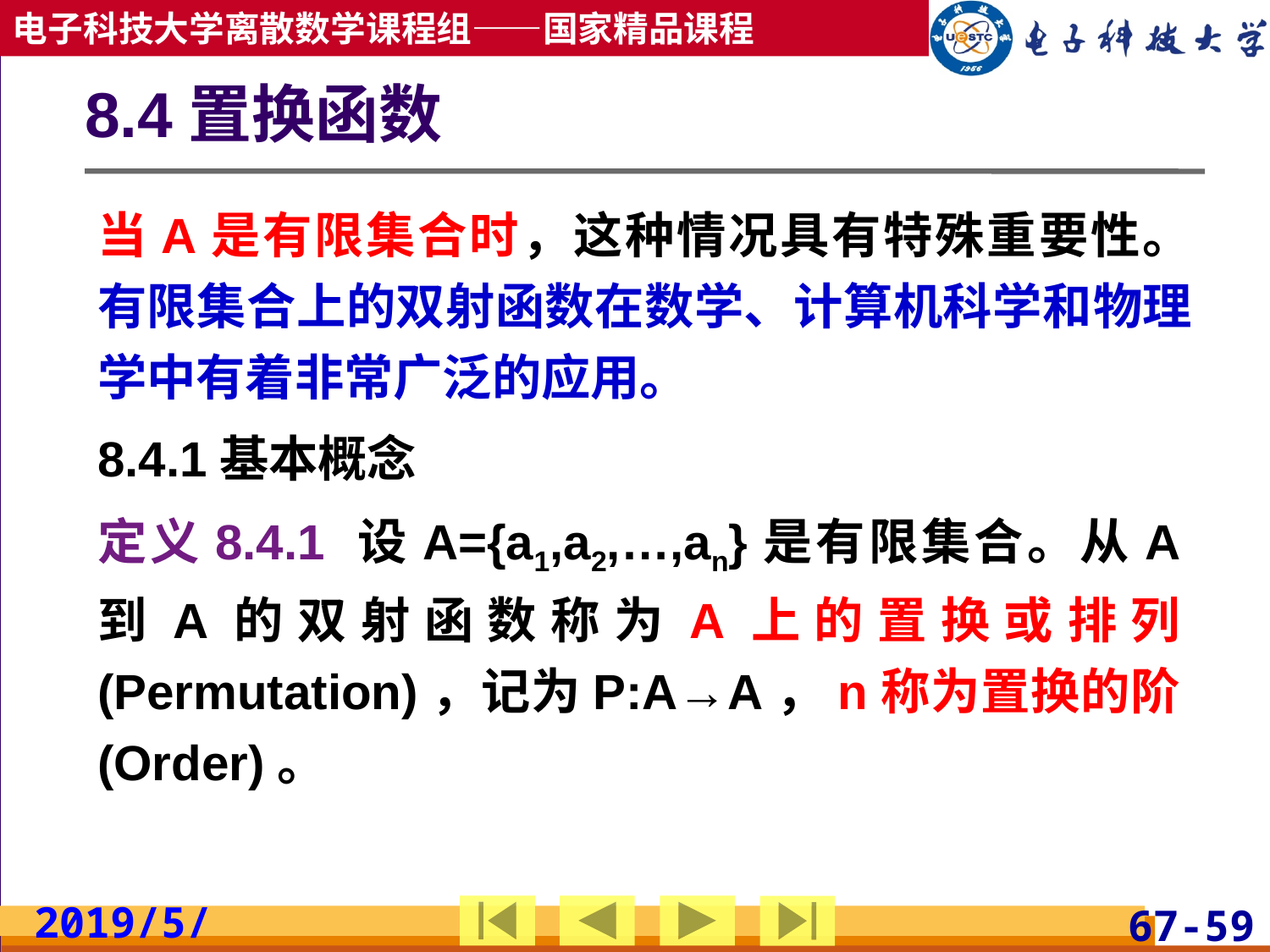

# 8.4置换函数
当A是有限集合时，这种情况具有特殊重要性。有限集合上的双射函数在数学、计算机科学和物理学中有着非常广泛的应用。
8.4.1基本概念
定义8.4.1 设A={a1,a2,…,an}是有限集合。从A到A的双射函数称为A上的置换或排列(Permutation)，记为P:A→A，n称为置换的阶(Order)。
2019/5/8